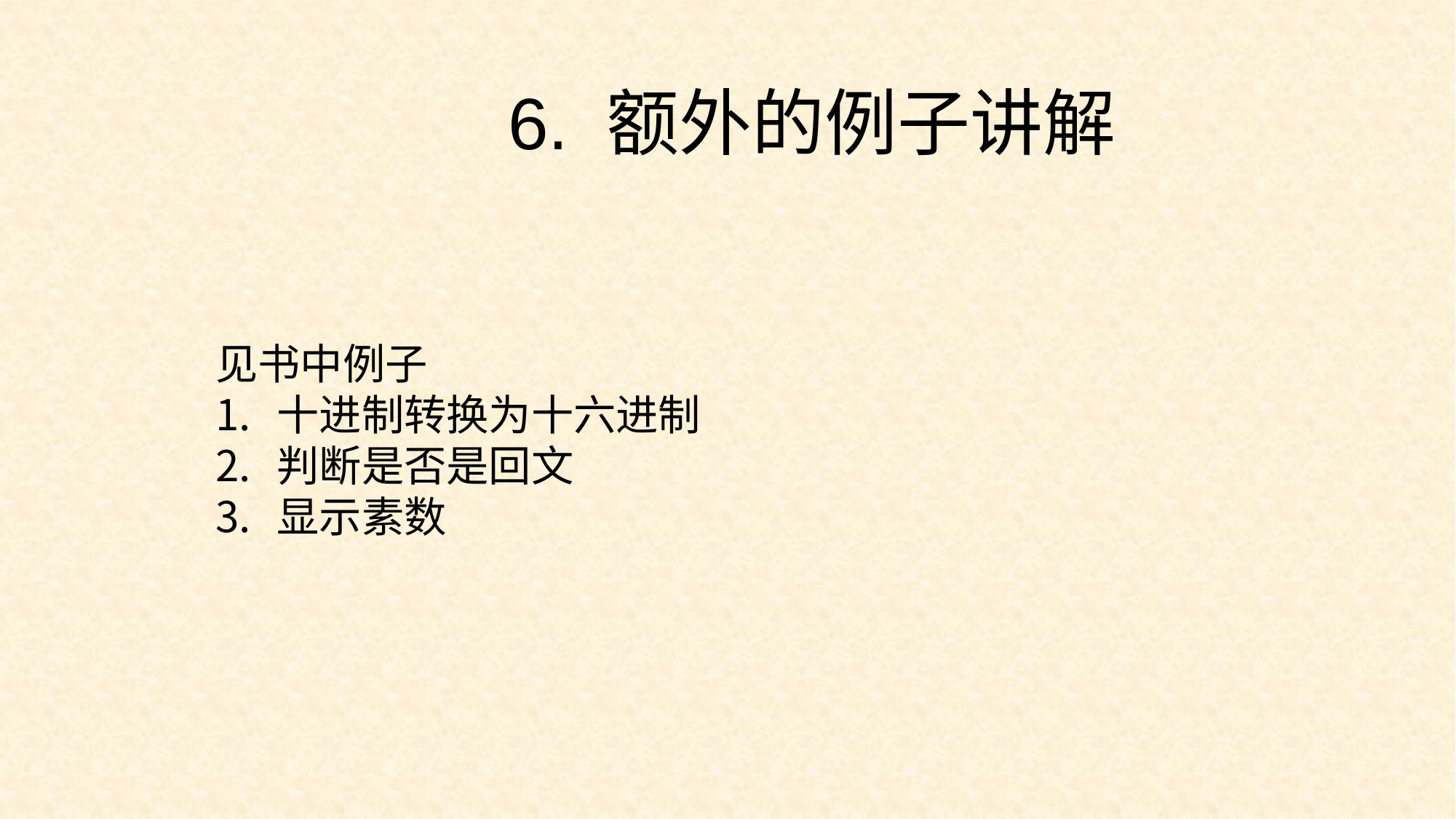

6. 额外的例子讲解
见书中例子
十进制转换为十六进制
判断是否是回文
显示素数